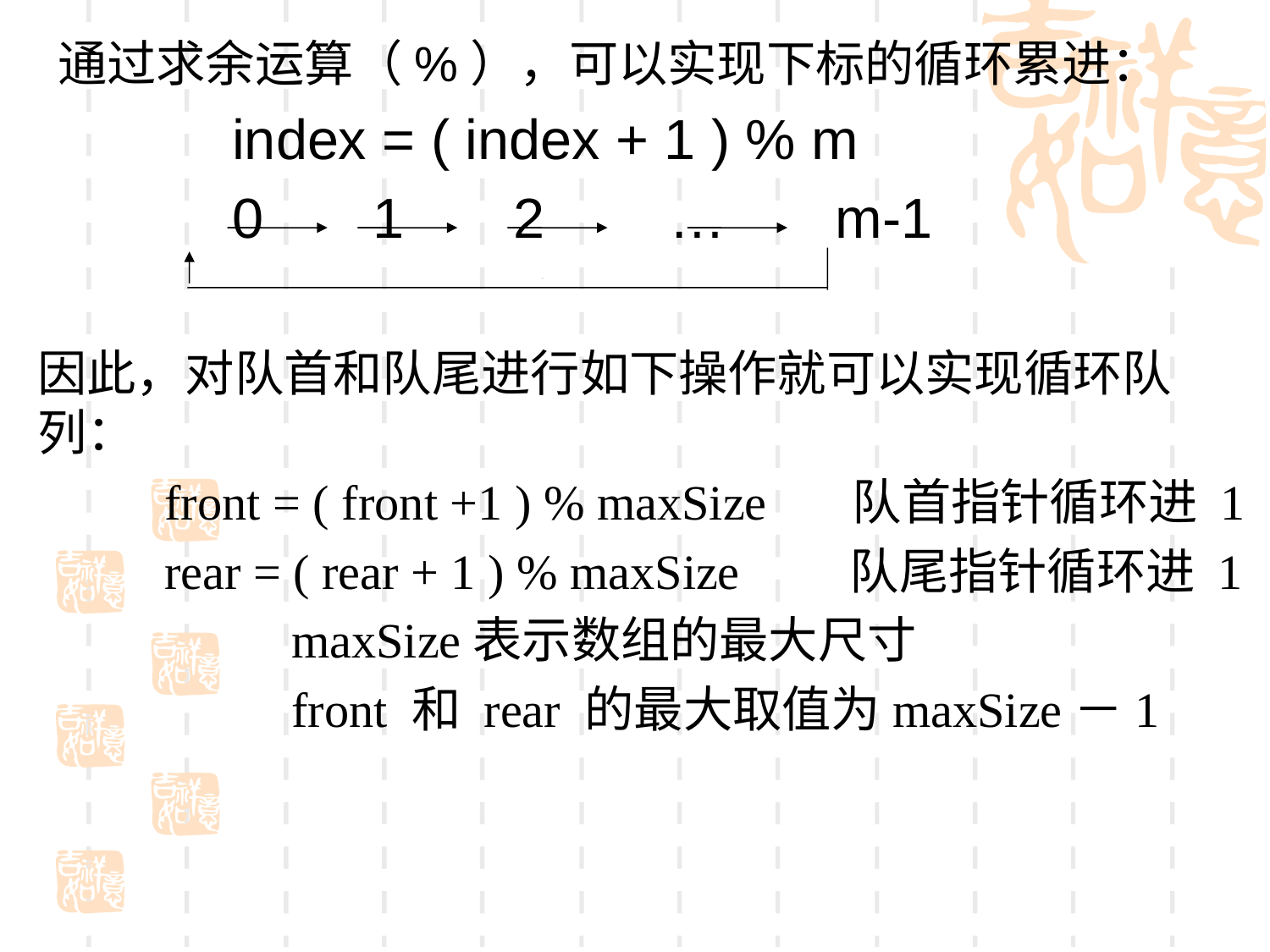

通过求余运算（%），可以实现下标的循环累进：
		index = ( index + 1 ) % m
		0       1       2        …       m-1

因此，对队首和队尾进行如下操作就可以实现循环队列：
	front = ( front +1 ) % maxSize      队首指针循环进 1
	rear = ( rear + 1 ) % maxSize        队尾指针循环进 1
		maxSize表示数组的最大尺寸
		front 和 rear 的最大取值为maxSize－1